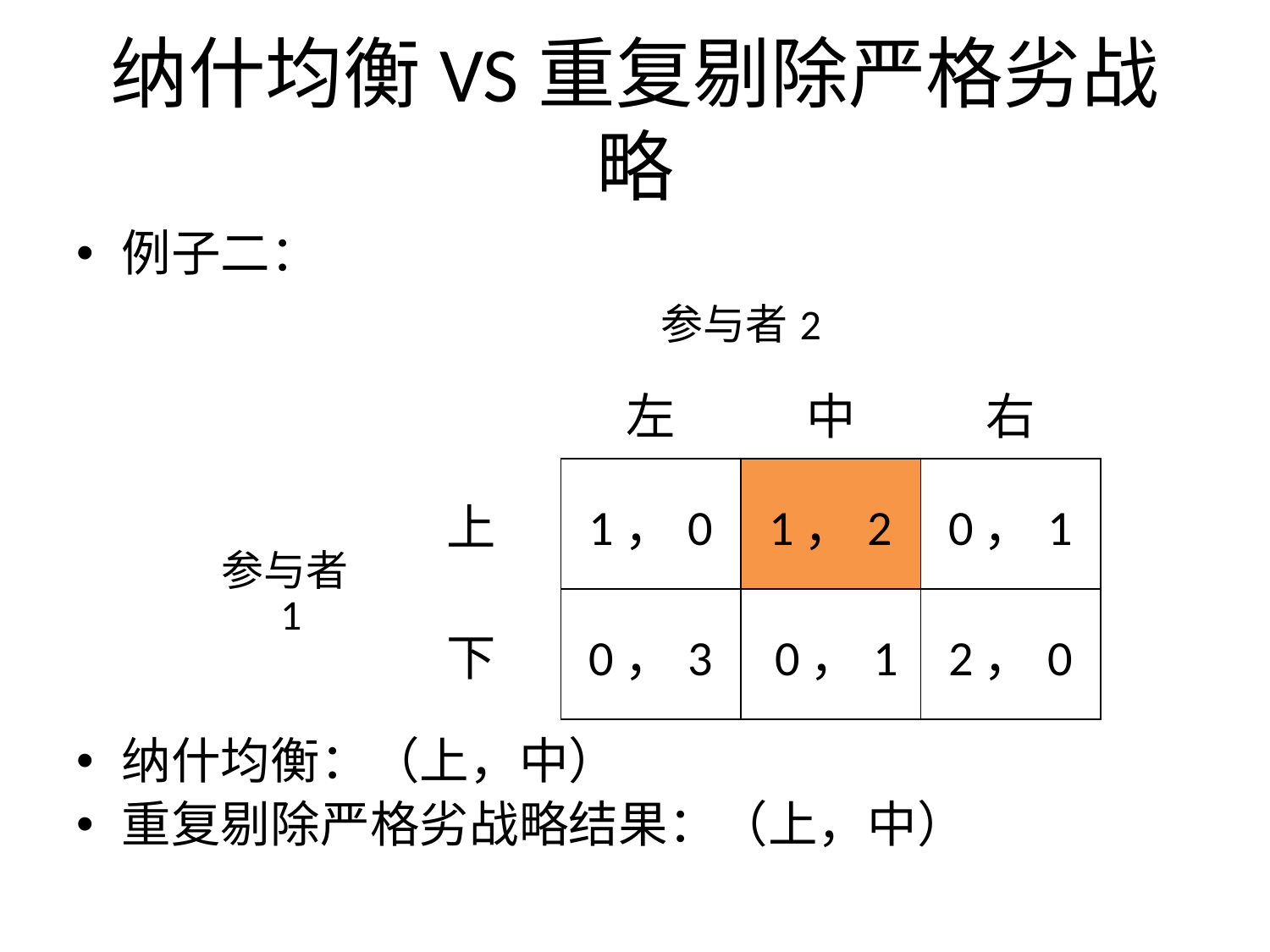

纳什均衡VS重复剔除严格劣战略
例子二：

纳什均衡：（上，中）
重复剔除严格劣战略结果：（上，中）

|  |  | 参与者2 |  |  |
| --- | --- | --- | --- | --- |
|  |  | 左 | 中 | 右 |
| 参与者1 | 上 | 1，0 | 1，2 | 0，1 |
|  | 下 | 0，3 | 0，1 | 2，0 |